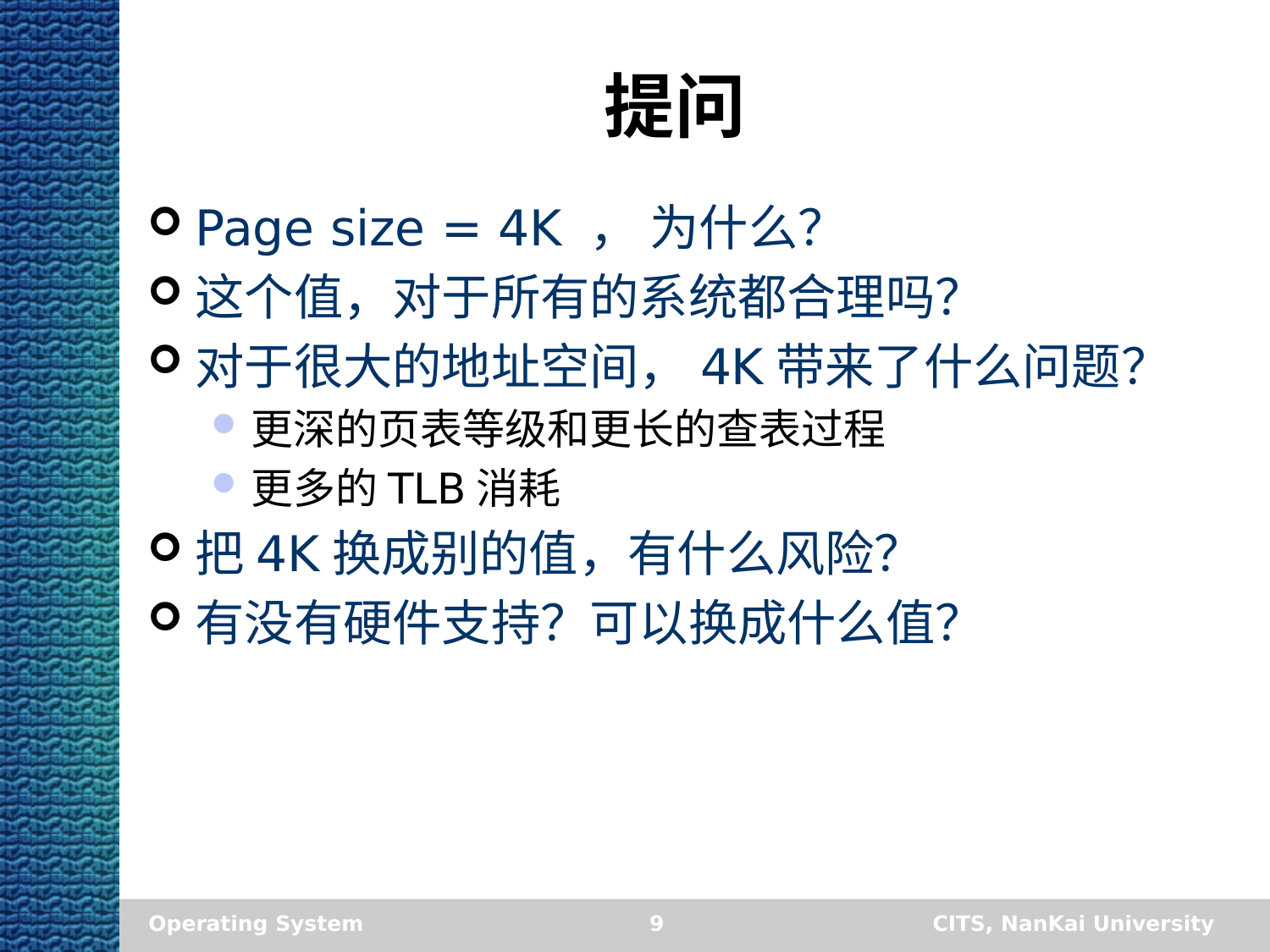

# 提问
Page size = 4K ， 为什么？
这个值，对于所有的系统都合理吗？
对于很大的地址空间，4K带来了什么问题？
更深的页表等级和更长的查表过程
更多的TLB消耗
把4K换成别的值，有什么风险？
有没有硬件支持？可以换成什么值？
Operating System
9
CITS, NanKai University